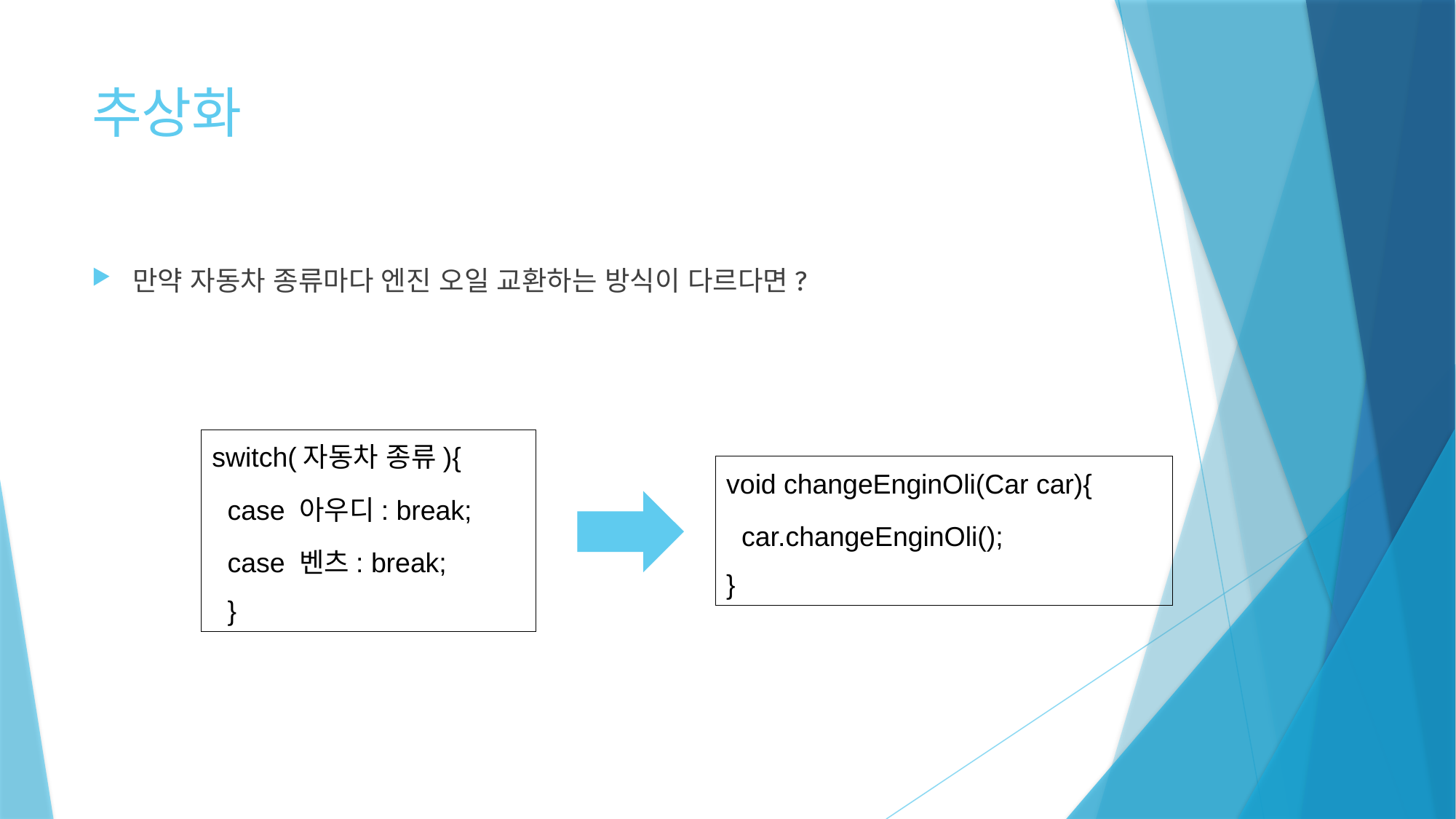

# 추상화
만약 자동차 종류마다 엔진 오일 교환하는 방식이 다르다면?
switch(자동차 종류){
case 아우디: break;
case 벤츠: break;
}
void changeEnginOli(Car car){
  car.changeEnginOli();
}